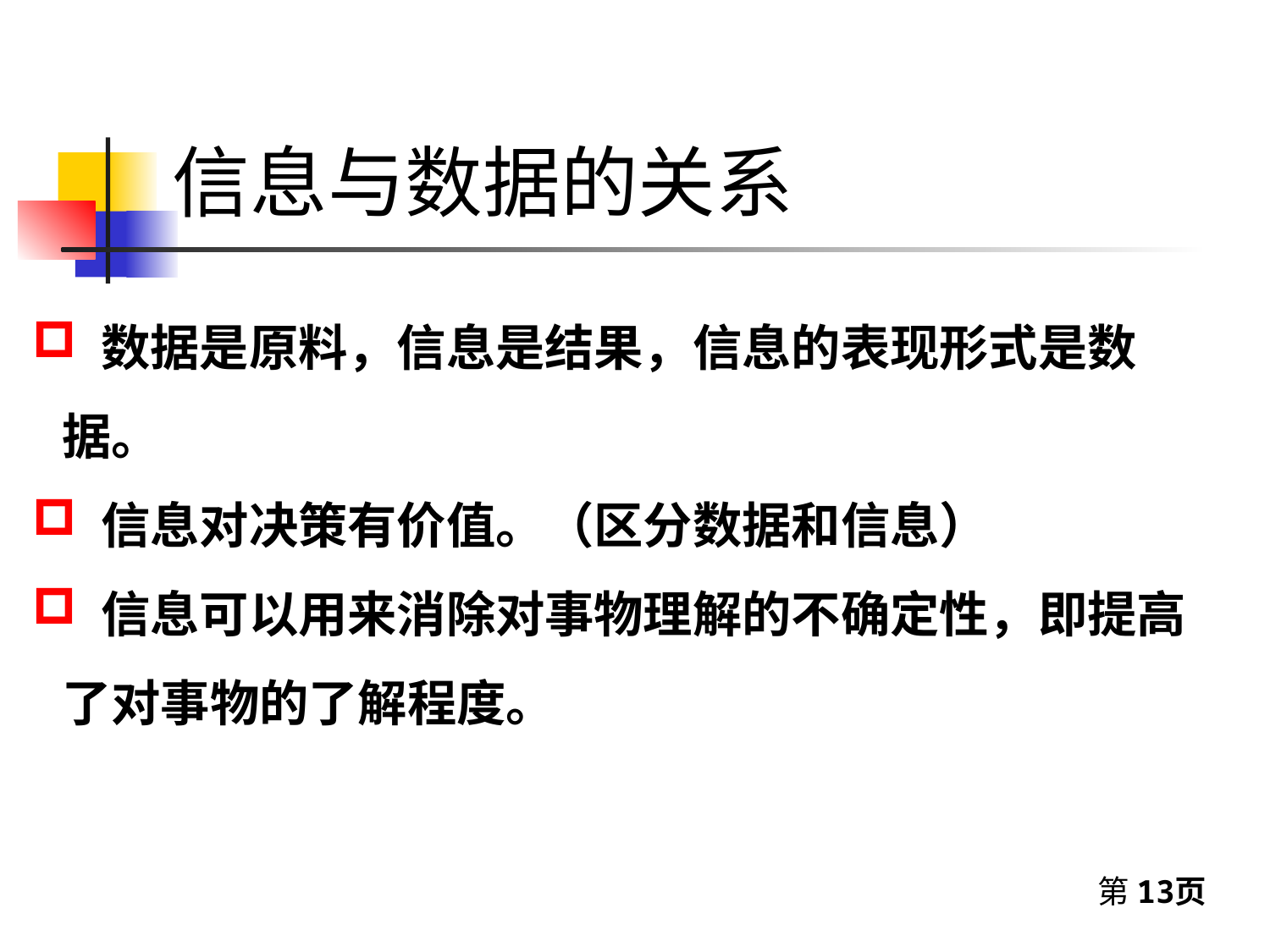

# 信息与数据的关系
 数据是原料，信息是结果，信息的表现形式是数据。
 信息对决策有价值。（区分数据和信息）
 信息可以用来消除对事物理解的不确定性，即提高了对事物的了解程度。